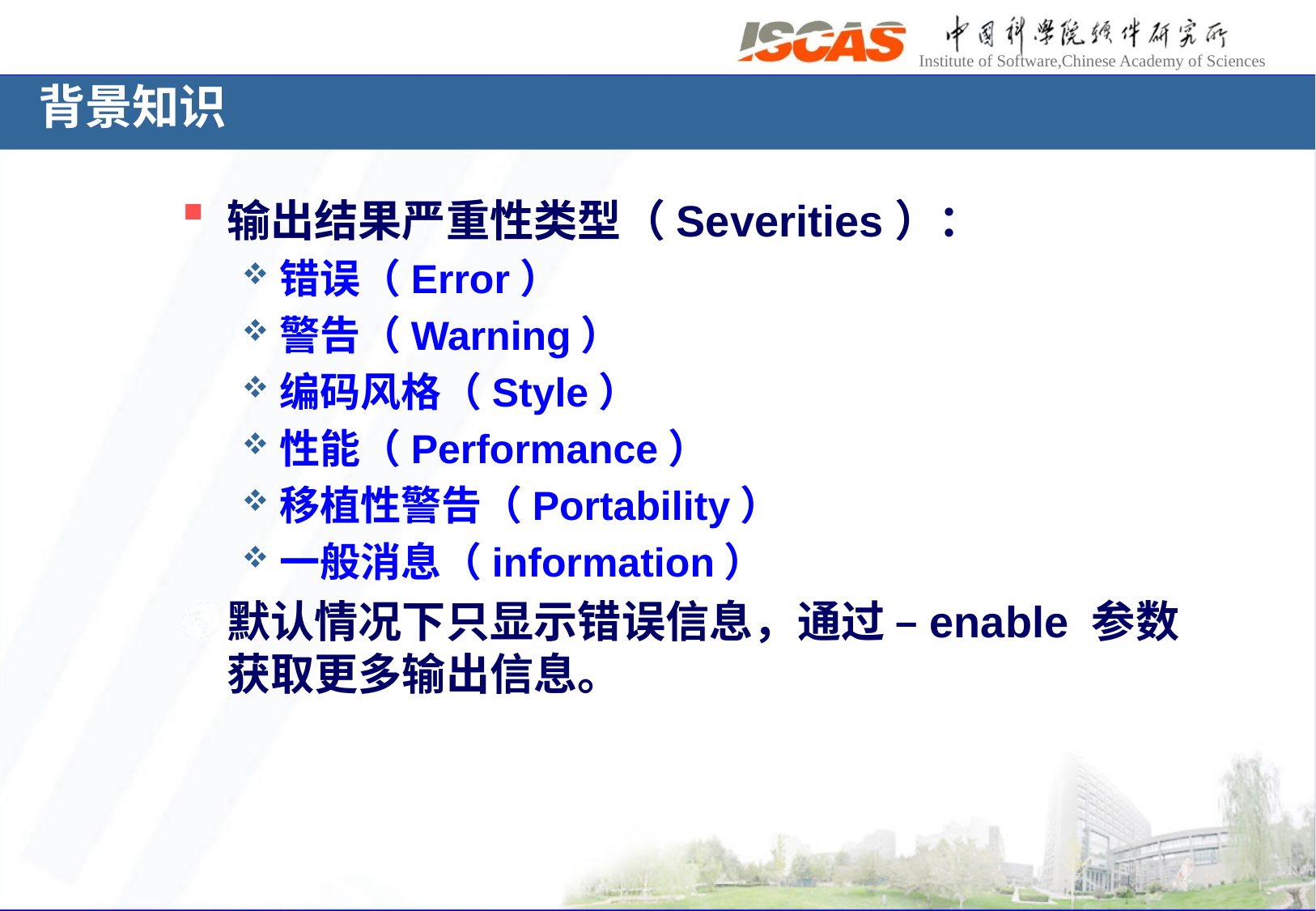

# 背景知识
输出结果严重性类型（Severities）：
错误（Error）
警告（Warning）
编码风格（Style）
性能（Performance）
移植性警告（Portability）
一般消息（information）
默认情况下只显示错误信息，通过 –enable 参数获取更多输出信息。